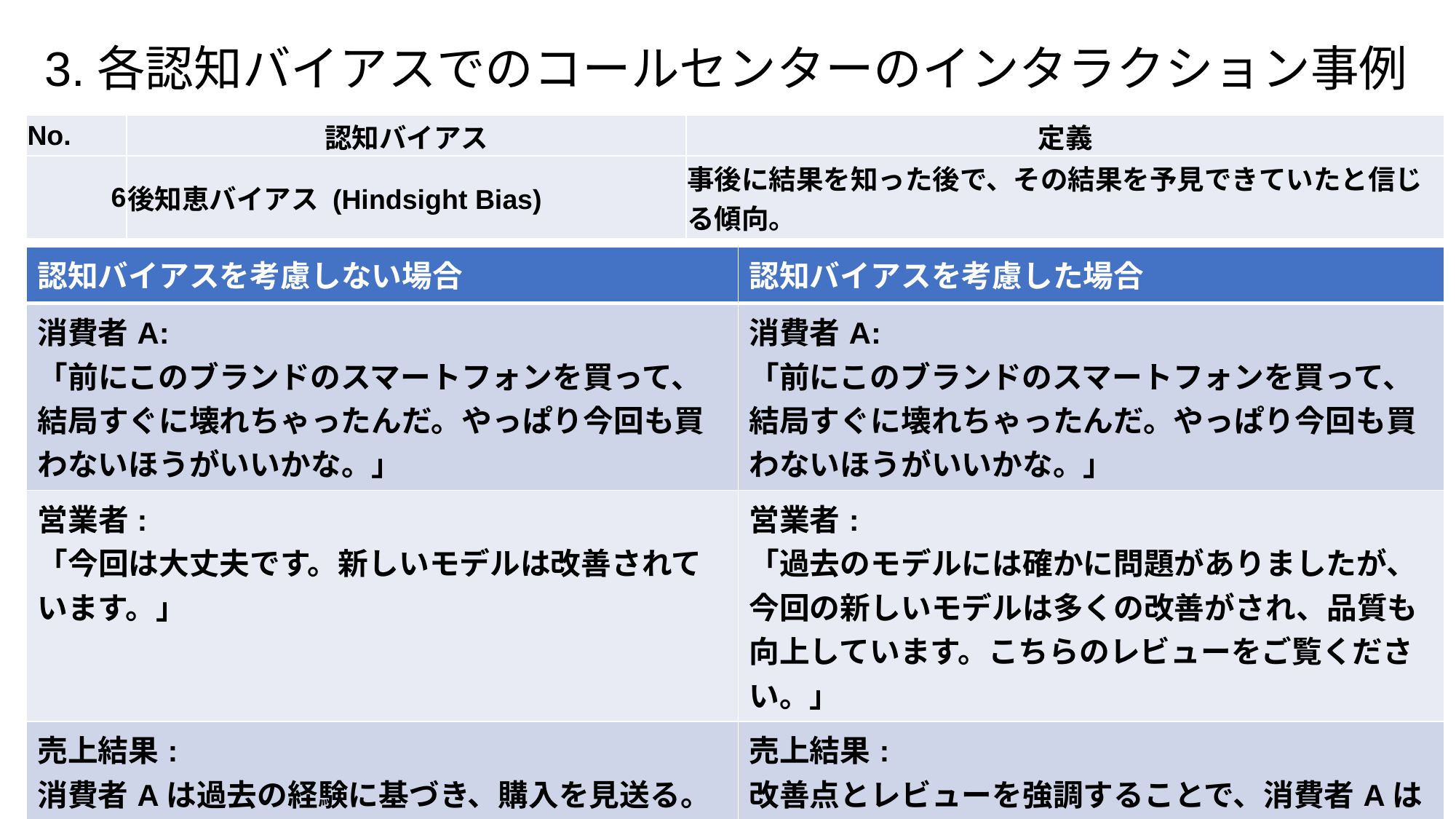

# 3.各認知バイアスでのコールセンターのインタラクション事例
| No. | 認知バイアス | 定義 |
| --- | --- | --- |
| 6 | 後知恵バイアス (Hindsight Bias) | 事後に結果を知った後で、その結果を予見できていたと信じる傾向。 |
| 認知バイアスを考慮しない場合 | 認知バイアスを考慮した場合 |
| --- | --- |
| 消費者A: 「前にこのブランドのスマートフォンを買って、結局すぐに壊れちゃったんだ。やっぱり今回も買わないほうがいいかな。」 | 消費者A: 「前にこのブランドのスマートフォンを買って、結局すぐに壊れちゃったんだ。やっぱり今回も買わないほうがいいかな。」 |
| 営業者: 「今回は大丈夫です。新しいモデルは改善されています。」 | 営業者: 「過去のモデルには確かに問題がありましたが、今回の新しいモデルは多くの改善がされ、品質も向上しています。こちらのレビューをご覧ください。」 |
| 売上結果: 消費者Aは過去の経験に基づき、購入を見送る。 | 売上結果: 改善点とレビューを強調することで、消費者Aは購入を決断。 |
sss